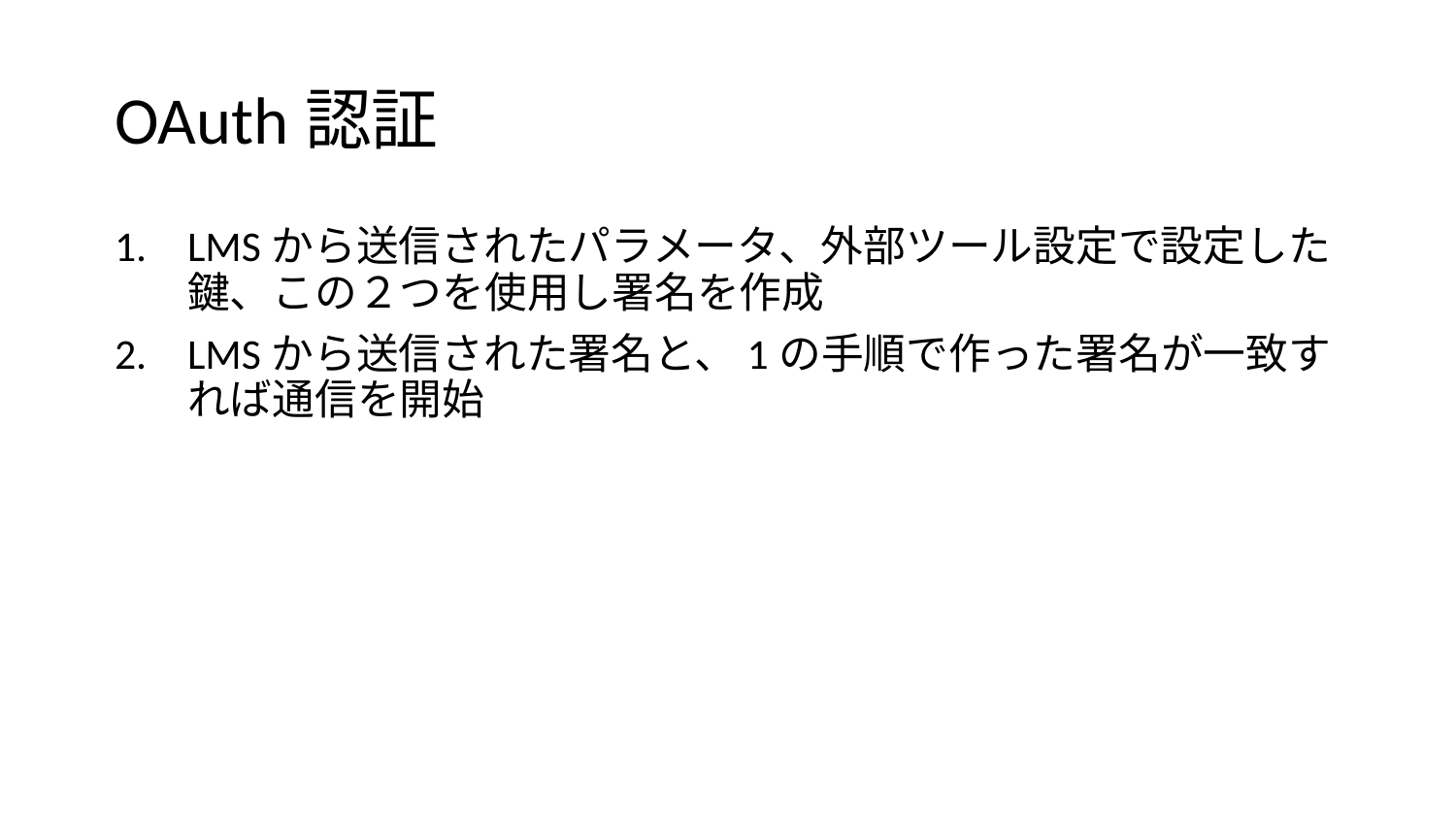

# OAuth認証
LMSから送信されたパラメータ、外部ツール設定で設定した鍵、この２つを使用し署名を作成
LMSから送信された署名と、1の手順で作った署名が一致すれば通信を開始